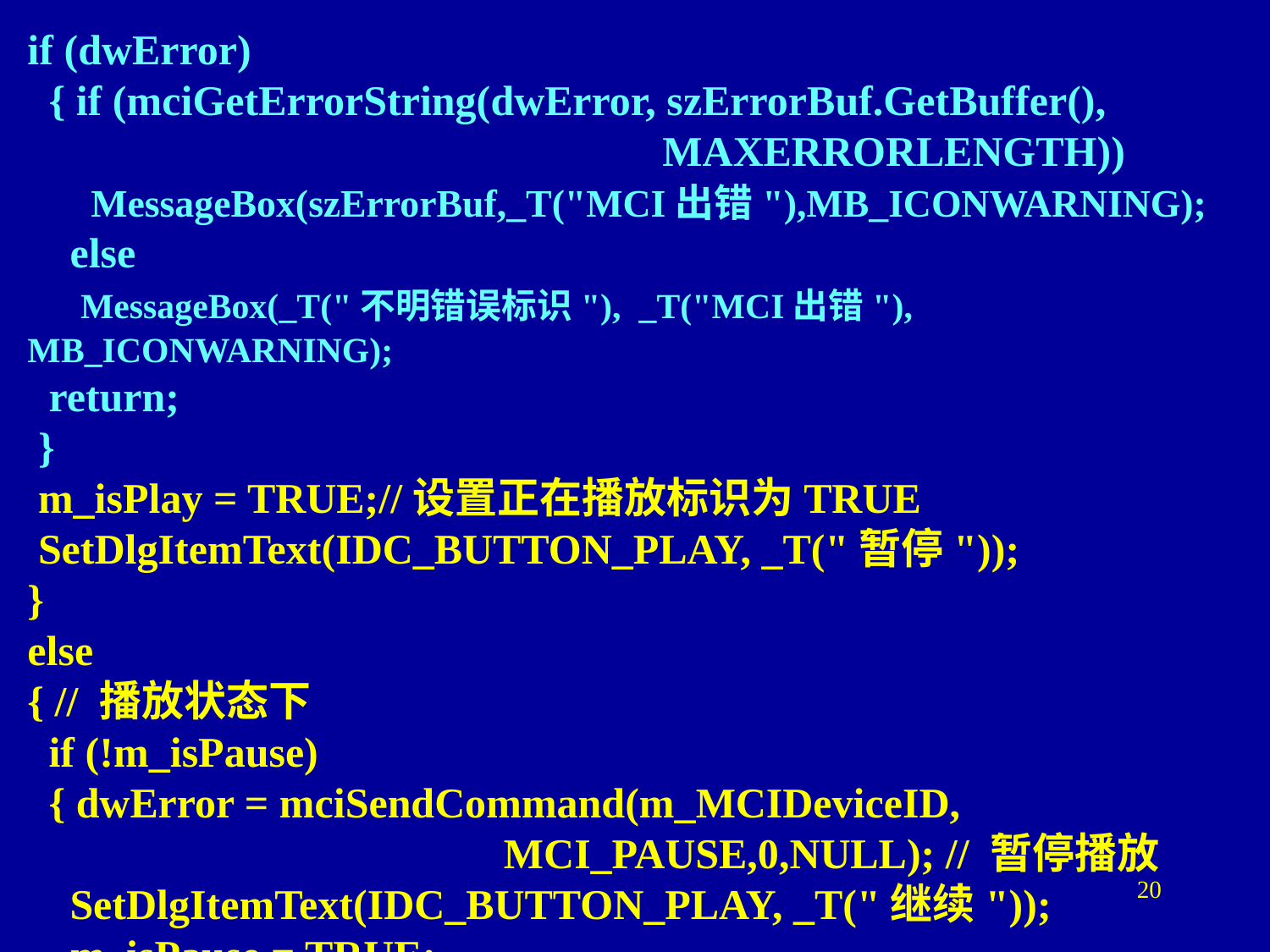

if (dwError)
  { if (mciGetErrorString(dwError, szErrorBuf.GetBuffer(),
					MAXERRORLENGTH))
      MessageBox(szErrorBuf,_T("MCI出错"),MB_ICONWARNING);
    else
     MessageBox(_T("不明错误标识"),  _T("MCI出错"), MB_ICONWARNING);
  return;
 }
 m_isPlay = TRUE;//设置正在播放标识为TRUE
 SetDlgItemText(IDC_BUTTON_PLAY, _T("暂停"));
}
else
{ // 播放状态下
  if (!m_isPause)
  { dwError = mciSendCommand(m_MCIDeviceID,
                                             MCI_PAUSE,0,NULL); // 暂停播放
    SetDlgItemText(IDC_BUTTON_PLAY, _T("继续"));
    m_isPause = TRUE;
20